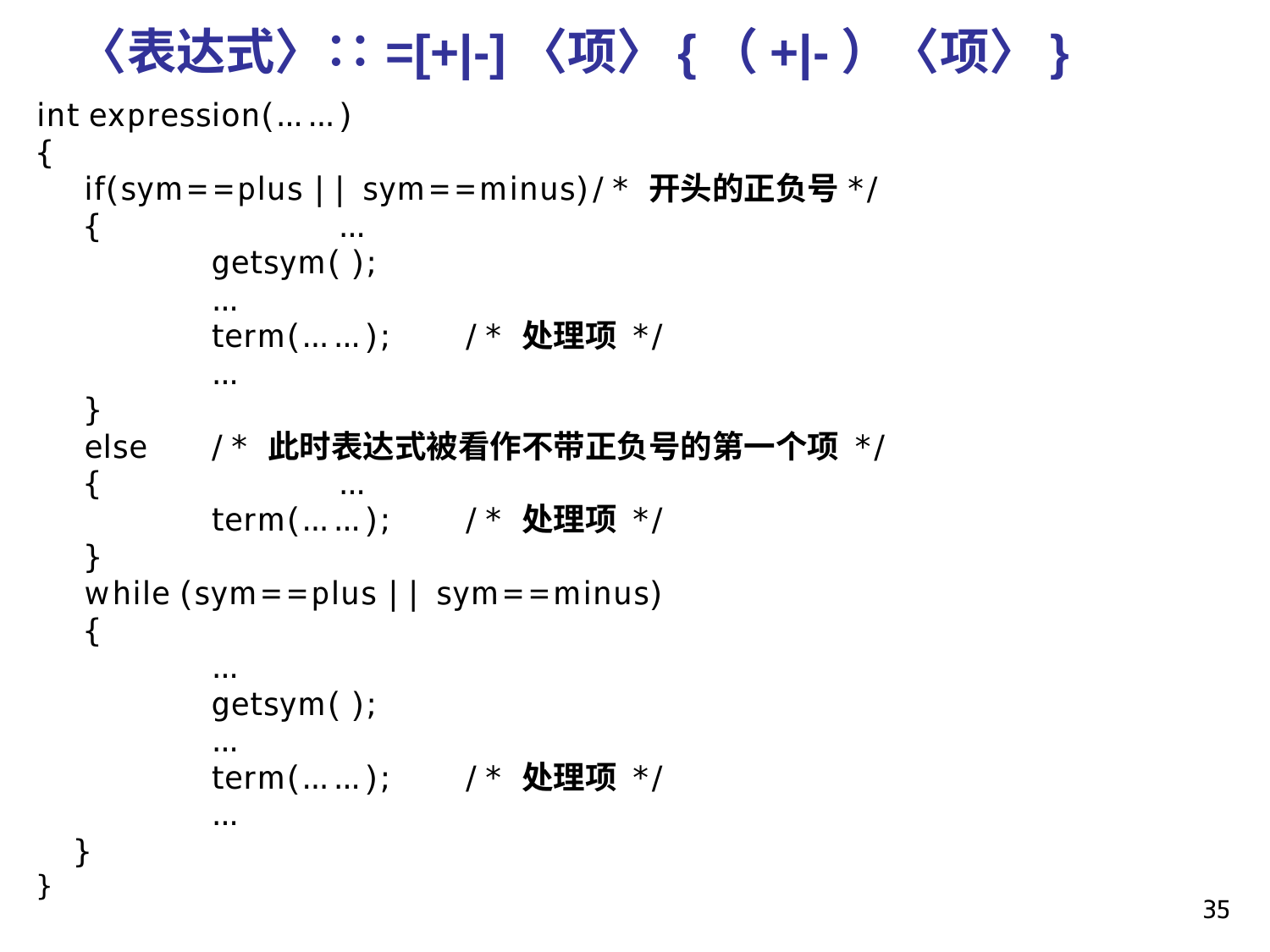

# 〈表达式〉∷=[+|-]〈项〉{（+|-）〈项〉}
int expression(……)
{
	if(sym==plus || sym==minus)	/* 开头的正负号*/
	{		…
		getsym( );
		…
		term(……);	/* 处理项 */
		…
	}
	else	/* 此时表达式被看作不带正负号的第一个项 */
	{		…
		term(……);	/* 处理项 */
	}
	while (sym==plus || sym==minus)
	{
		…
		getsym( );
		…
		term(……);	/* 处理项 */
		…
    }
}
35